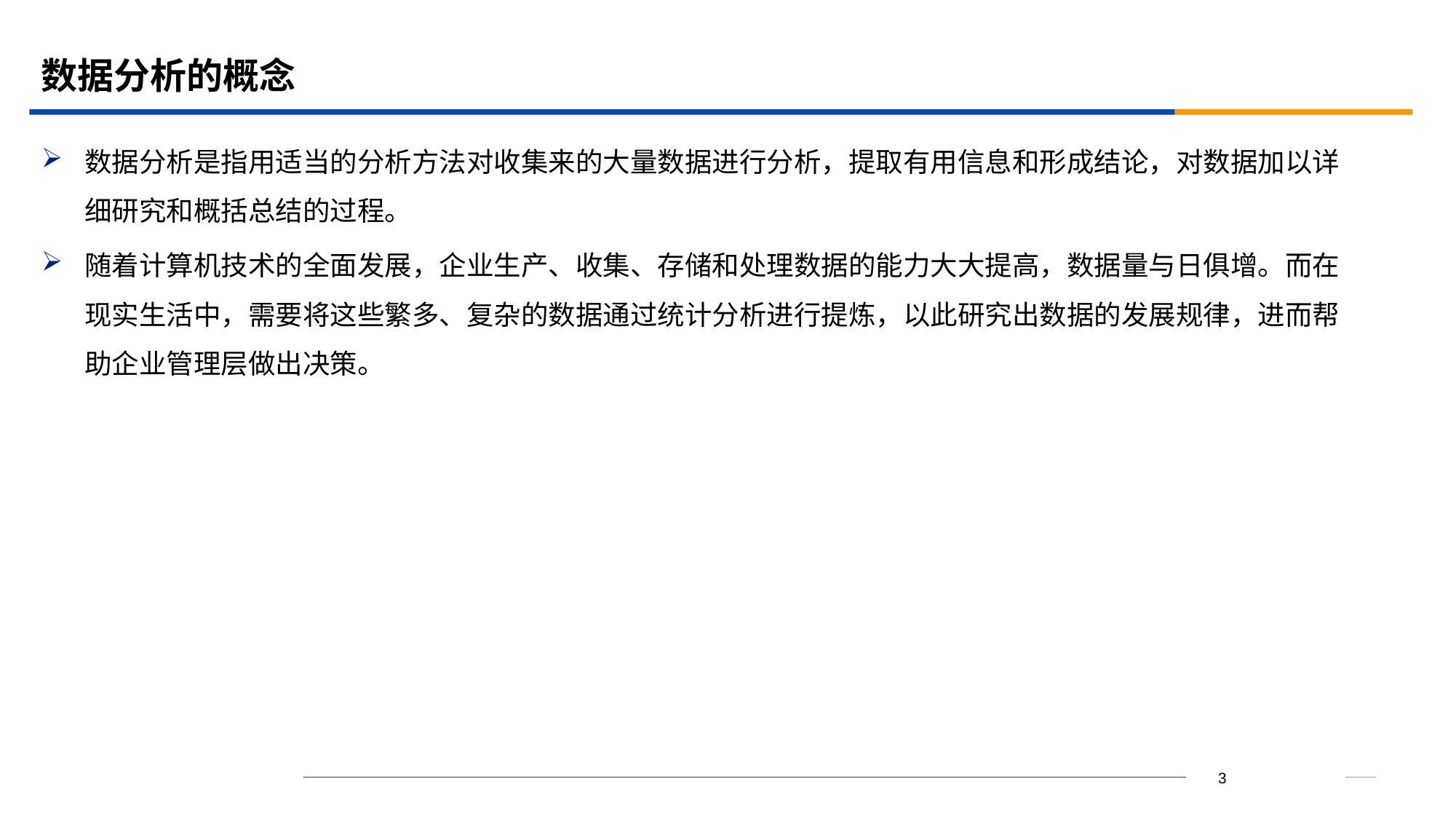

# 数据分析的概念
数据分析是指用适当的分析方法对收集来的大量数据进行分析，提取有用信息和形成结论，对数据加以详细研究和概括总结的过程。
随着计算机技术的全面发展，企业生产、收集、存储和处理数据的能力大大提高，数据量与日俱增。而在现实生活中，需要将这些繁多、复杂的数据通过统计分析进行提炼，以此研究出数据的发展规律，进而帮助企业管理层做出决策。